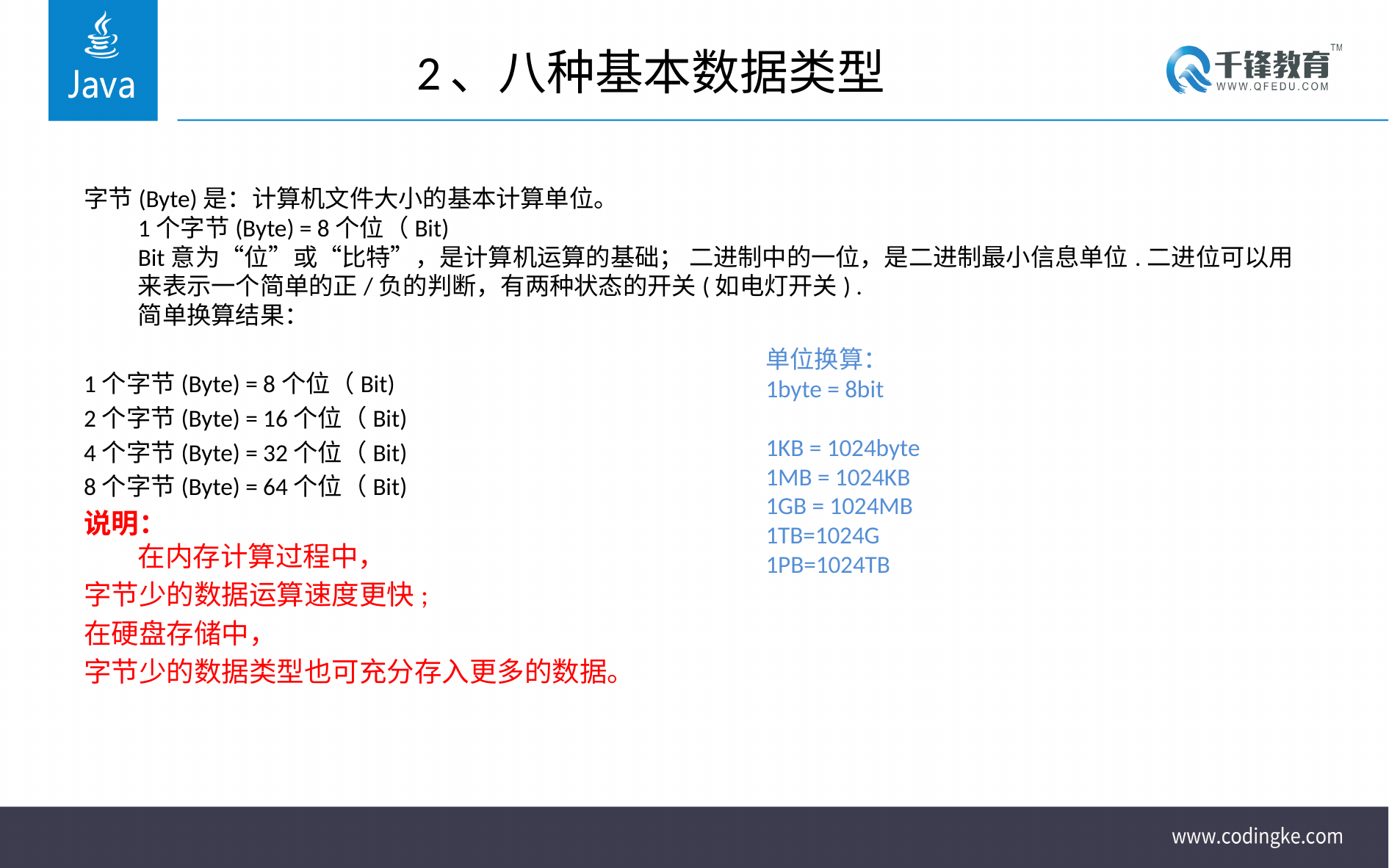

# 2、八种基本数据类型
字节(Byte)是：计算机文件大小的基本计算单位。
1个字节(Byte) = 8个位（Bit)             
Bit意为“位”或“比特”，是计算机运算的基础； 二进制中的一位，是二进制最小信息单位.二进位可以用来表示一个简单的正/负的判断，有两种状态的开关(如电灯开关) .
简单换算结果：

1个字节(Byte) = 8个位（Bit)
2个字节(Byte) = 16个位（Bit)
4个字节(Byte) = 32个位（Bit)
8个字节(Byte) = 64个位（Bit)
说明：
在内存计算过程中，
字节少的数据运算速度更快;
在硬盘存储中，
字节少的数据类型也可充分存入更多的数据。

单位换算：
1byte = 8bit
1KB = 1024byte
1MB = 1024KB
1GB = 1024MB
1TB=1024G
1PB=1024TB